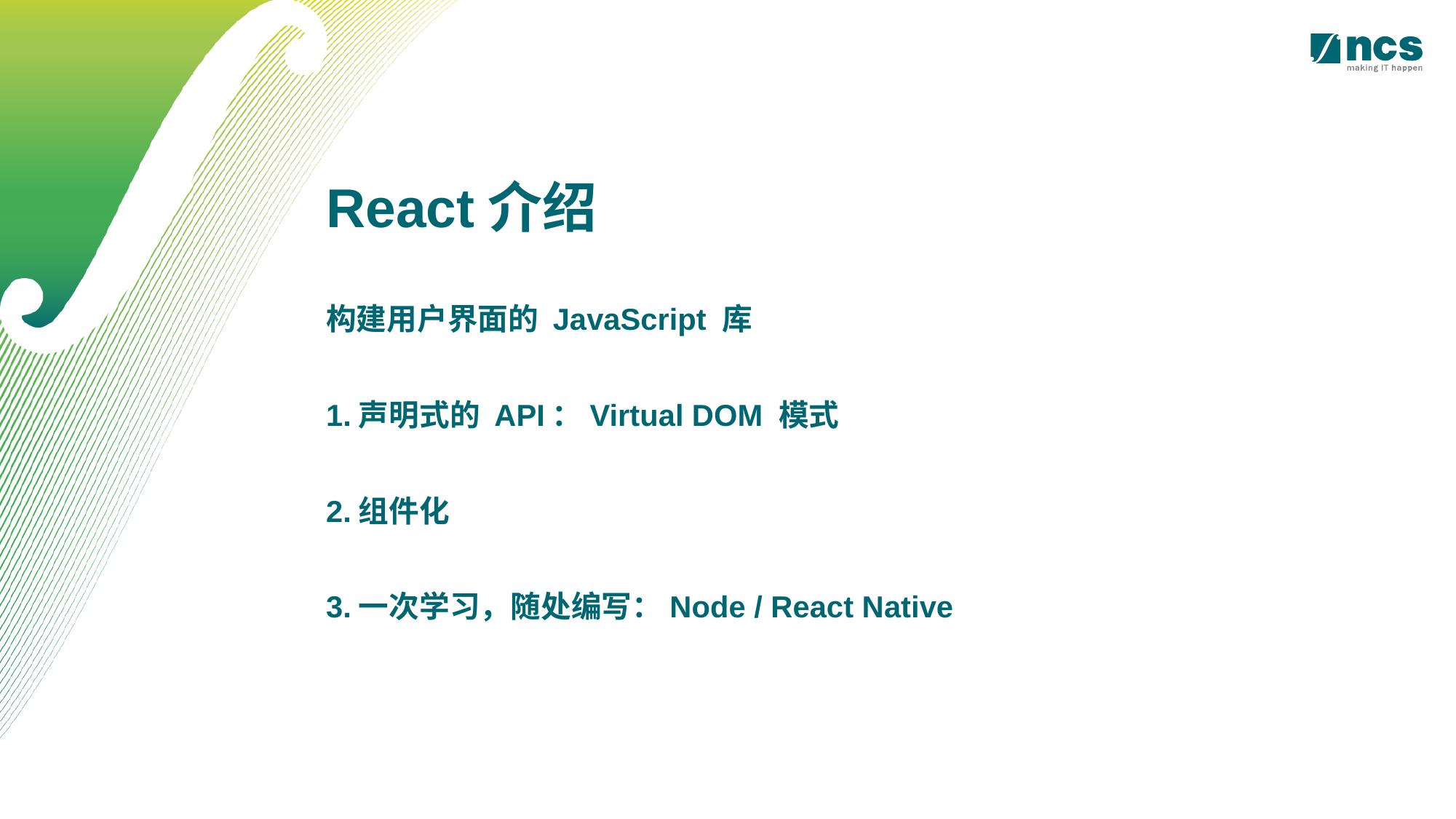

React介绍
构建用户界面的 JavaScript 库

1.声明式的 API：Virtual DOM 模式

2.组件化

3.一次学习，随处编写：Node / React Native